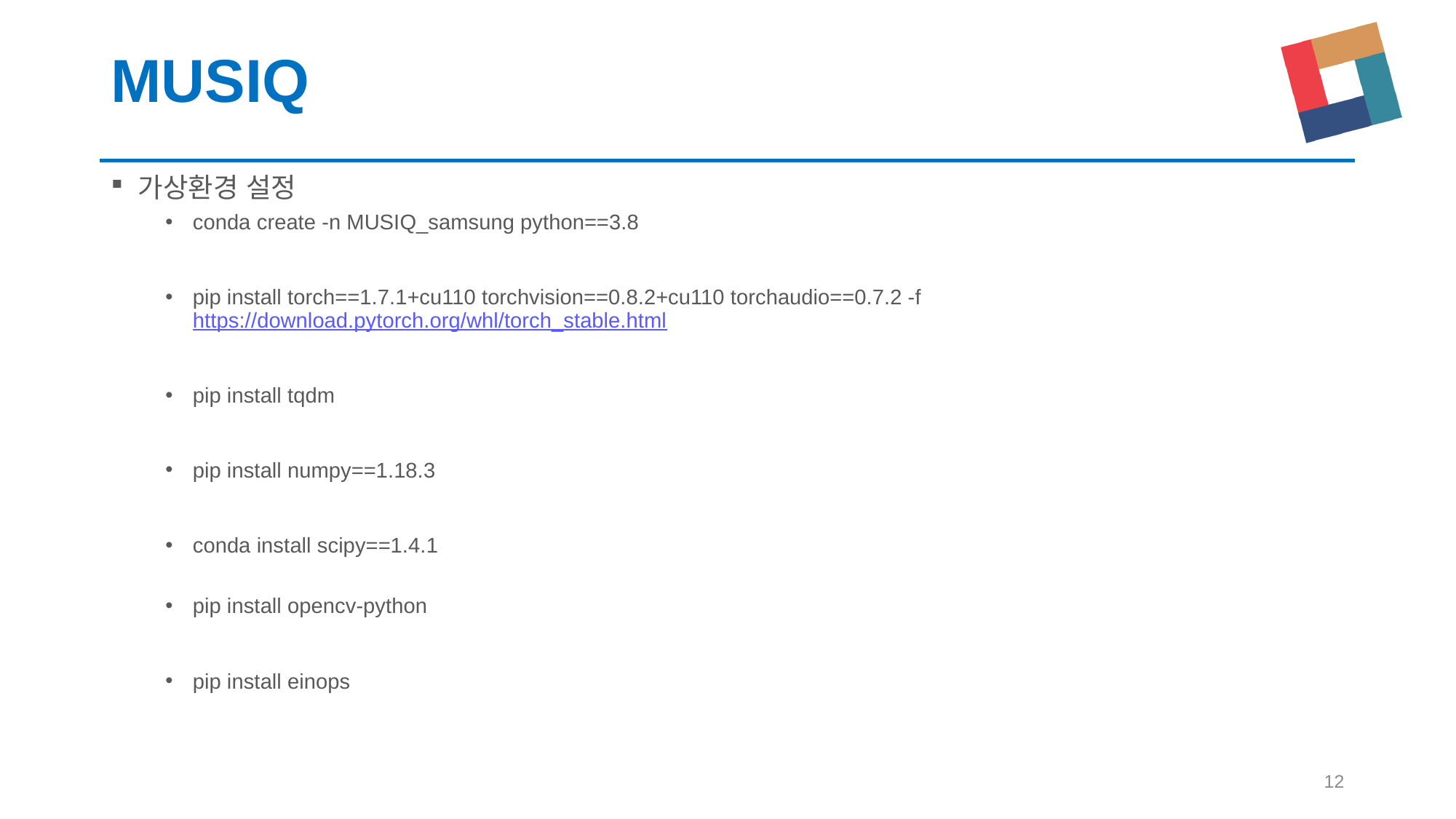

# MUSIQ
가상환경 설정
conda create -n MUSIQ_samsung python==3.8

pip install torch==1.7.1+cu110 torchvision==0.8.2+cu110 torchaudio==0.7.2 -f https://download.pytorch.org/whl/torch_stable.html

pip install tqdm

pip install numpy==1.18.3

conda install scipy==1.4.1

pip install opencv-python

pip install einops
12